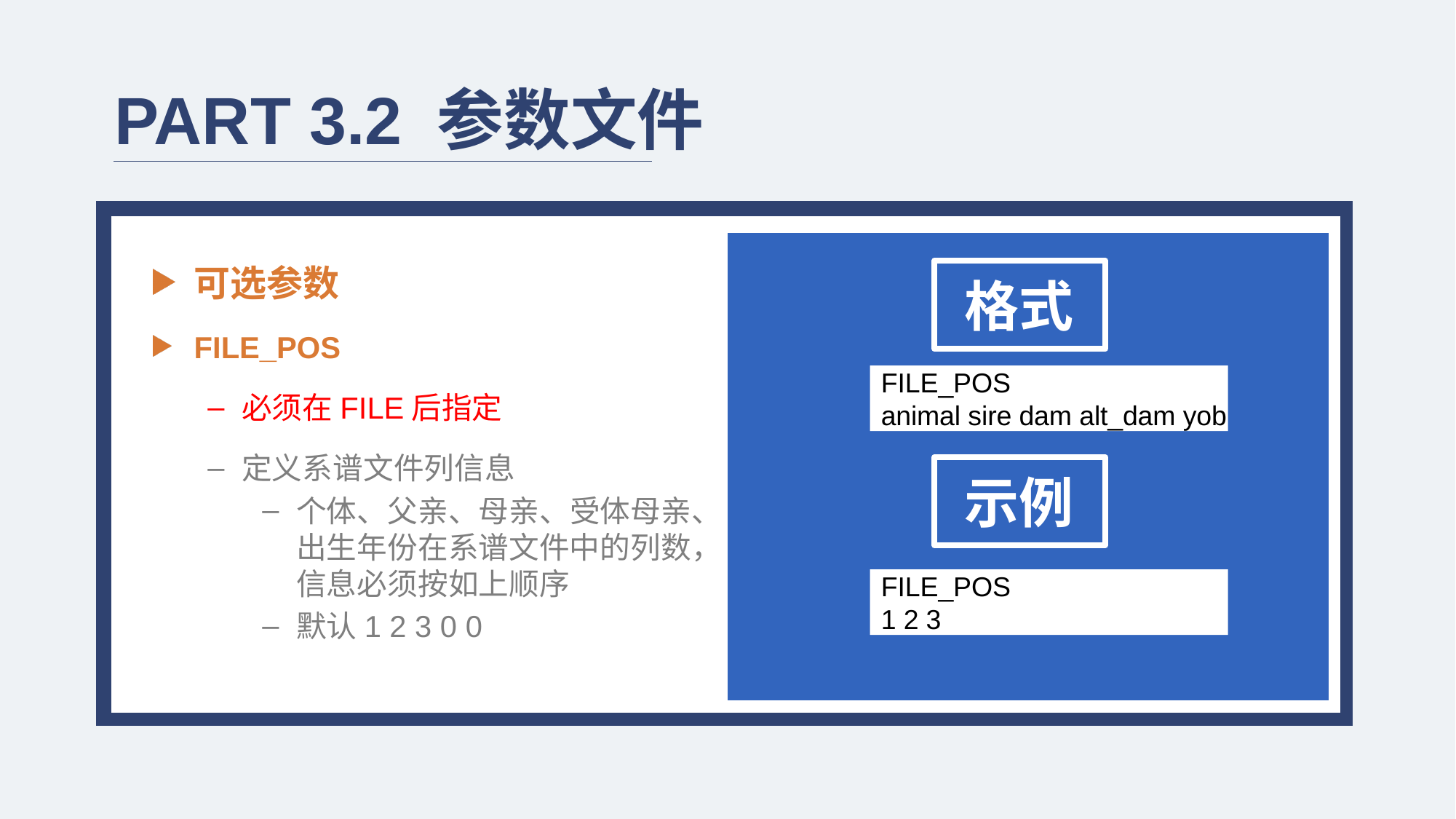

PART 3.2 参数文件

可选参数
FILE_POS
必须在FILE后指定
定义系谱文件列信息
个体、父亲、母亲、受体母亲、出生年份在系谱文件中的列数，信息必须按如上顺序
默认1 2 3 0 0

格式
FILE_POS
animal sire dam alt_dam yob

示例
FILE_POS
1 2 3